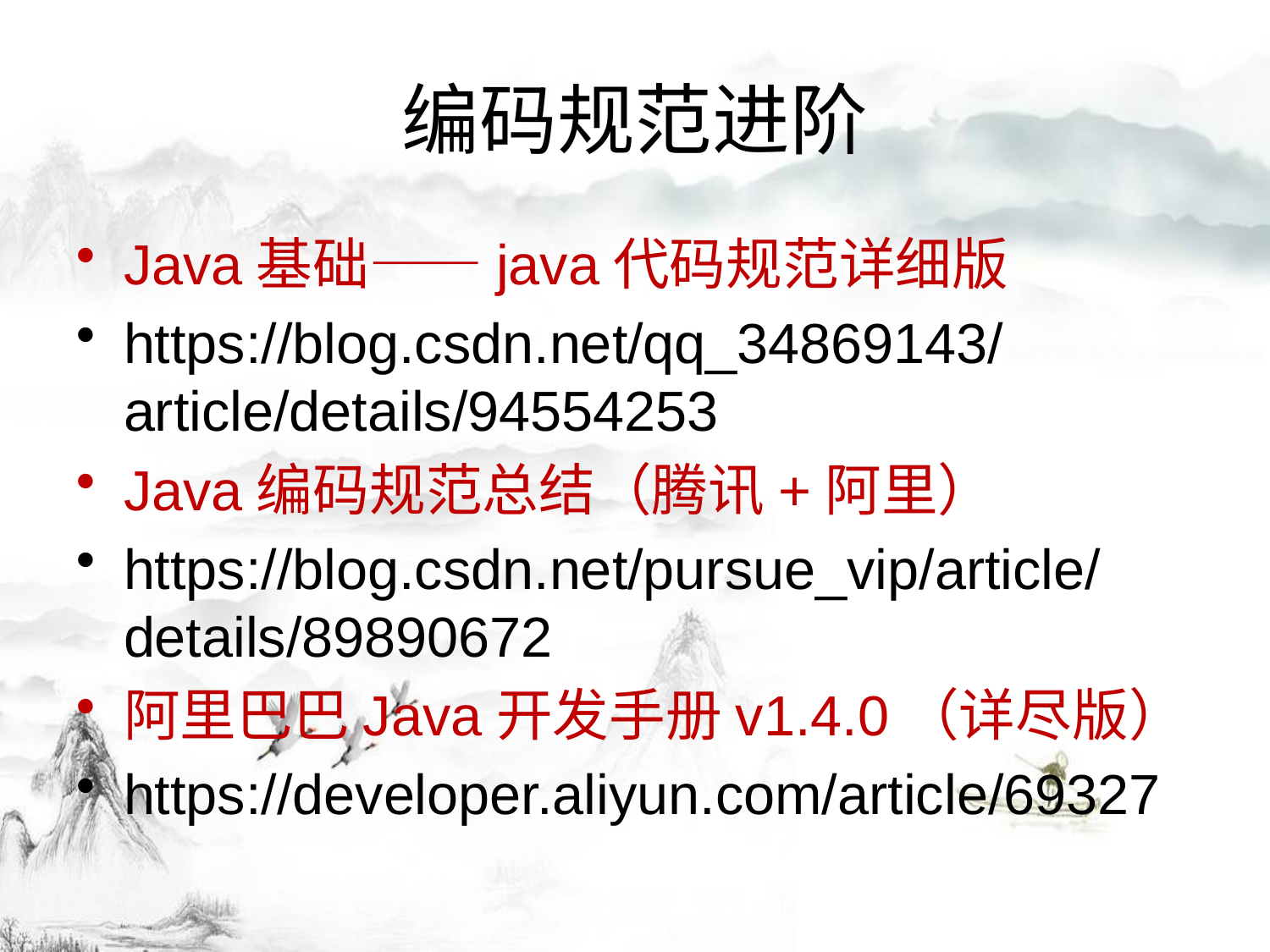

# 编码规范进阶
Java基础——java代码规范详细版
https://blog.csdn.net/qq_34869143/article/details/94554253
Java编码规范总结（腾讯+阿里）
https://blog.csdn.net/pursue_vip/article/details/89890672
阿里巴巴Java开发手册v1.4.0（详尽版）
https://developer.aliyun.com/article/69327